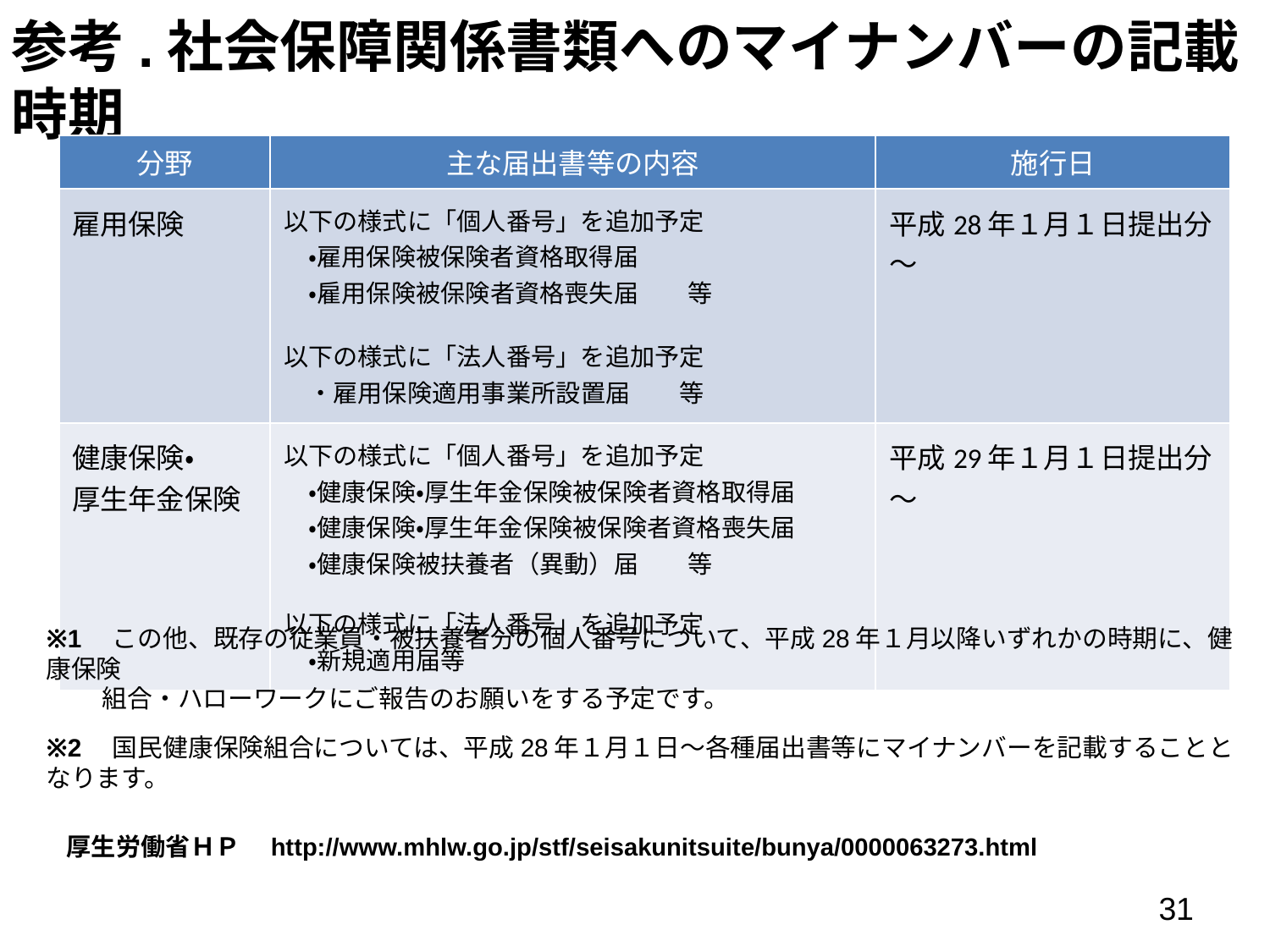

# 参考.社会保障関係書類へのマイナンバーの記載時期
| 分野 | 主な届出書等の内容 | 施行日 |
| --- | --- | --- |
| 雇用保険 | 以下の様式に「個人番号」を追加予定 　・雇用保険被保険者資格取得届 　・雇用保険被保険者資格喪失届　　等 以下の様式に「法人番号」を追加予定 　・雇用保険適用事業所設置届　　等 | 平成28年１月１日提出分～ |
| 健康保険・ 厚生年金保険 | 以下の様式に「個人番号」を追加予定 　・健康保険・厚生年金保険被保険者資格取得届 　・健康保険・厚生年金保険被保険者資格喪失届 　・健康保険被扶養者（異動）届　　等 以下の様式に「法人番号」を追加予定 　・新規適用届等 | 平成29年１月１日提出分～ |
※1　この他、既存の従業員・被扶養者分の個人番号について、平成28年１月以降いずれかの時期に、健康保険
　　 組合・ハローワークにご報告のお願いをする予定です。

※2　国民健康保険組合については、平成28年１月１日～各種届出書等にマイナンバーを記載することとなります。
厚生労働省ＨＰ　http://www.mhlw.go.jp/stf/seisakunitsuite/bunya/0000063273.html
31